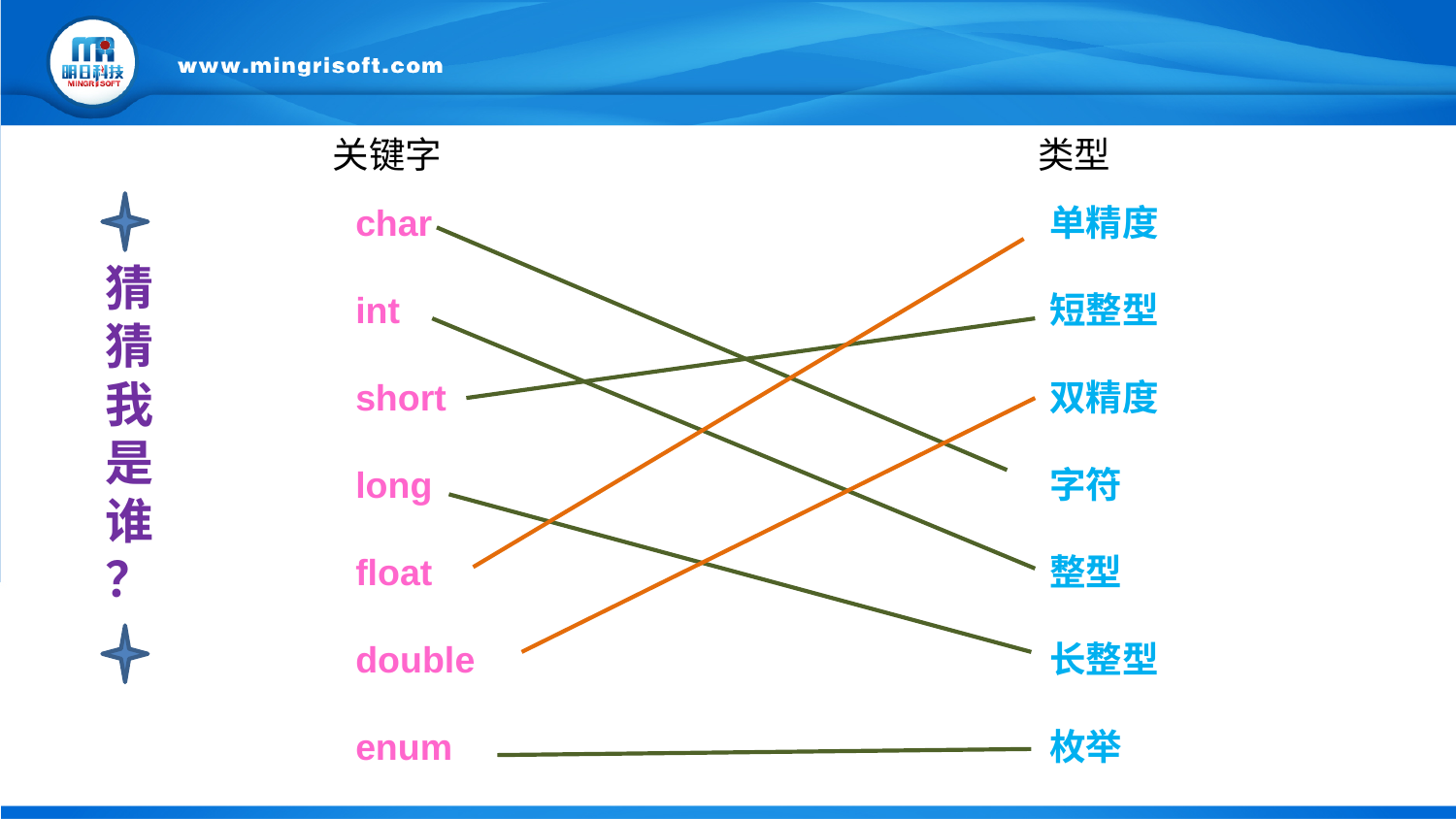

关键字
类型

猜猜我是谁？

char

int

short

long

float

double

enum
单精度

短整型

双精度

字符

整型

长整型

枚举